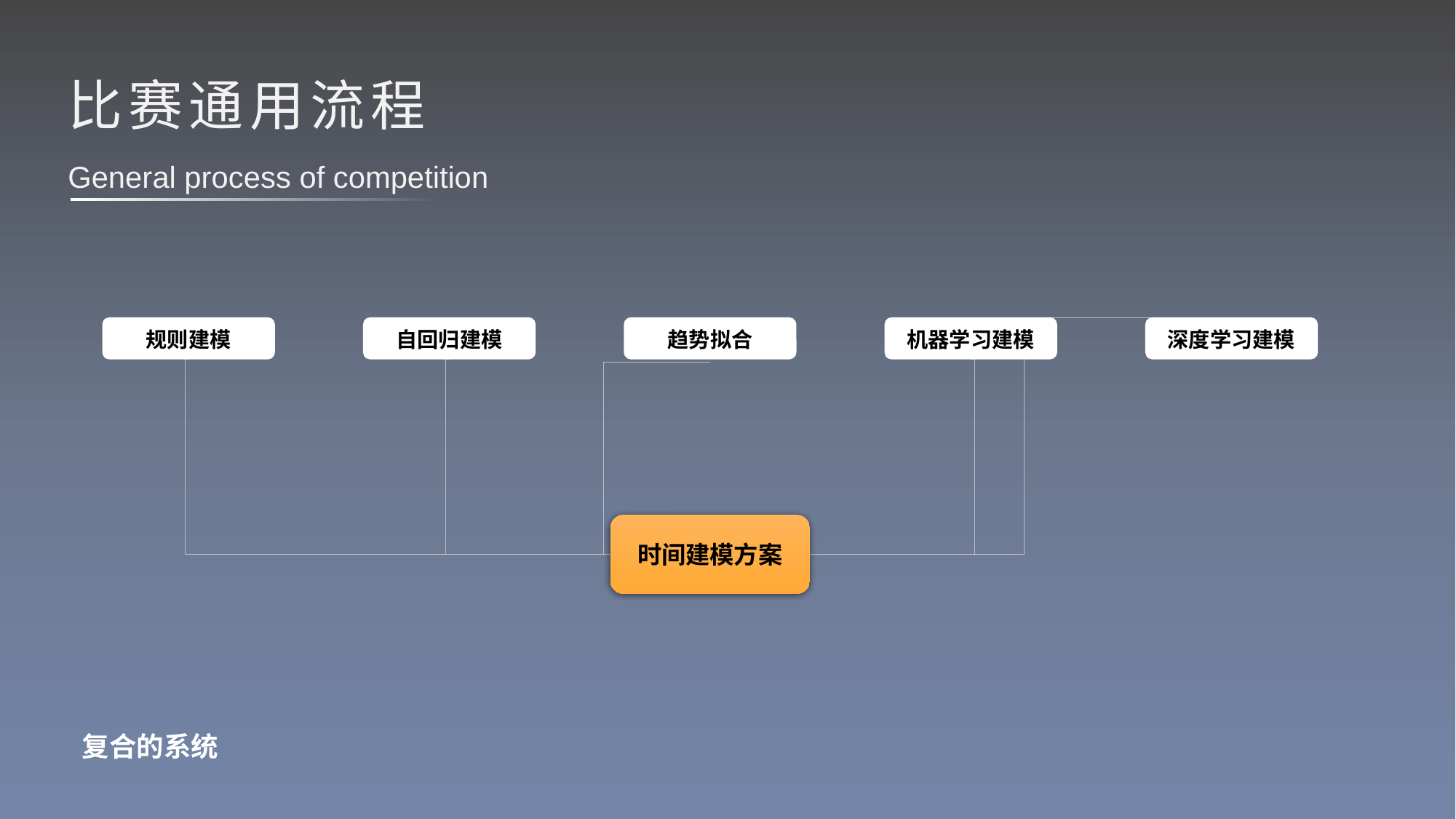

# 比赛通用流程
General process of competition
规则建模
自回归建模
趋势拟合
机器学习建模
深度学习建模
时间建模方案
复合的系统